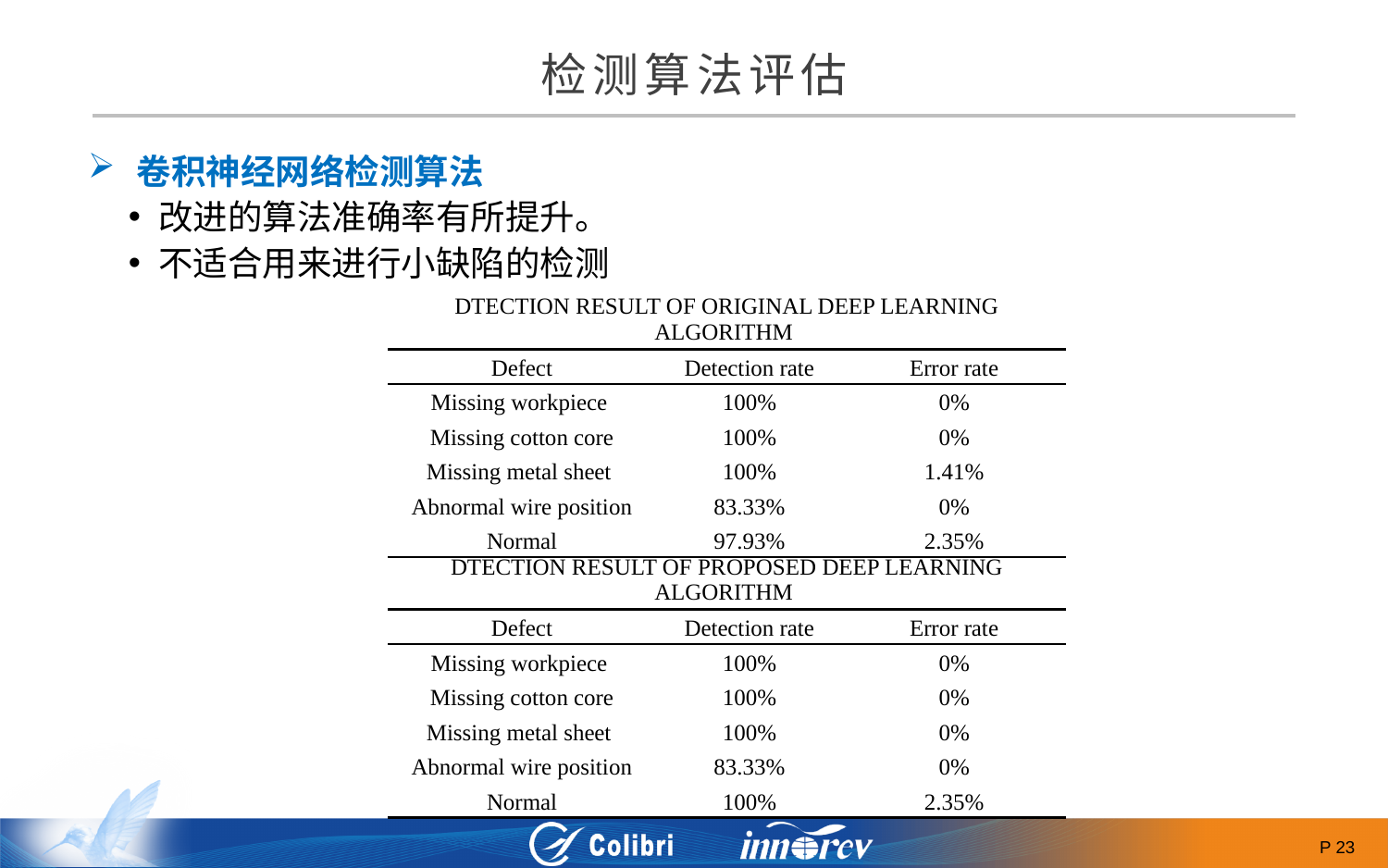

检测算法评估
 卷积神经网络检测算法
 改进的算法准确率有所提升。
 不适合用来进行小缺陷的检测
| Dtection Result Of Original Deep Learning Algorithm |  |  |
| --- | --- | --- |
| Defect | Detection rate | Error rate |
| Missing workpiece | 100% | 0% |
| Missing cotton core | 100% | 0% |
| Missing metal sheet | 100% | 1.41% |
| Abnormal wire position | 83.33% | 0% |
| Normal | 97.93% | 2.35% |
| Dtection Result Of Proposed Deep Learning Algorithm |  |  |
| --- | --- | --- |
| Defect | Detection rate | Error rate |
| Missing workpiece | 100% | 0% |
| Missing cotton core | 100% | 0% |
| Missing metal sheet | 100% | 0% |
| Abnormal wire position | 83.33% | 0% |
| Normal | 100% | 2.35% |